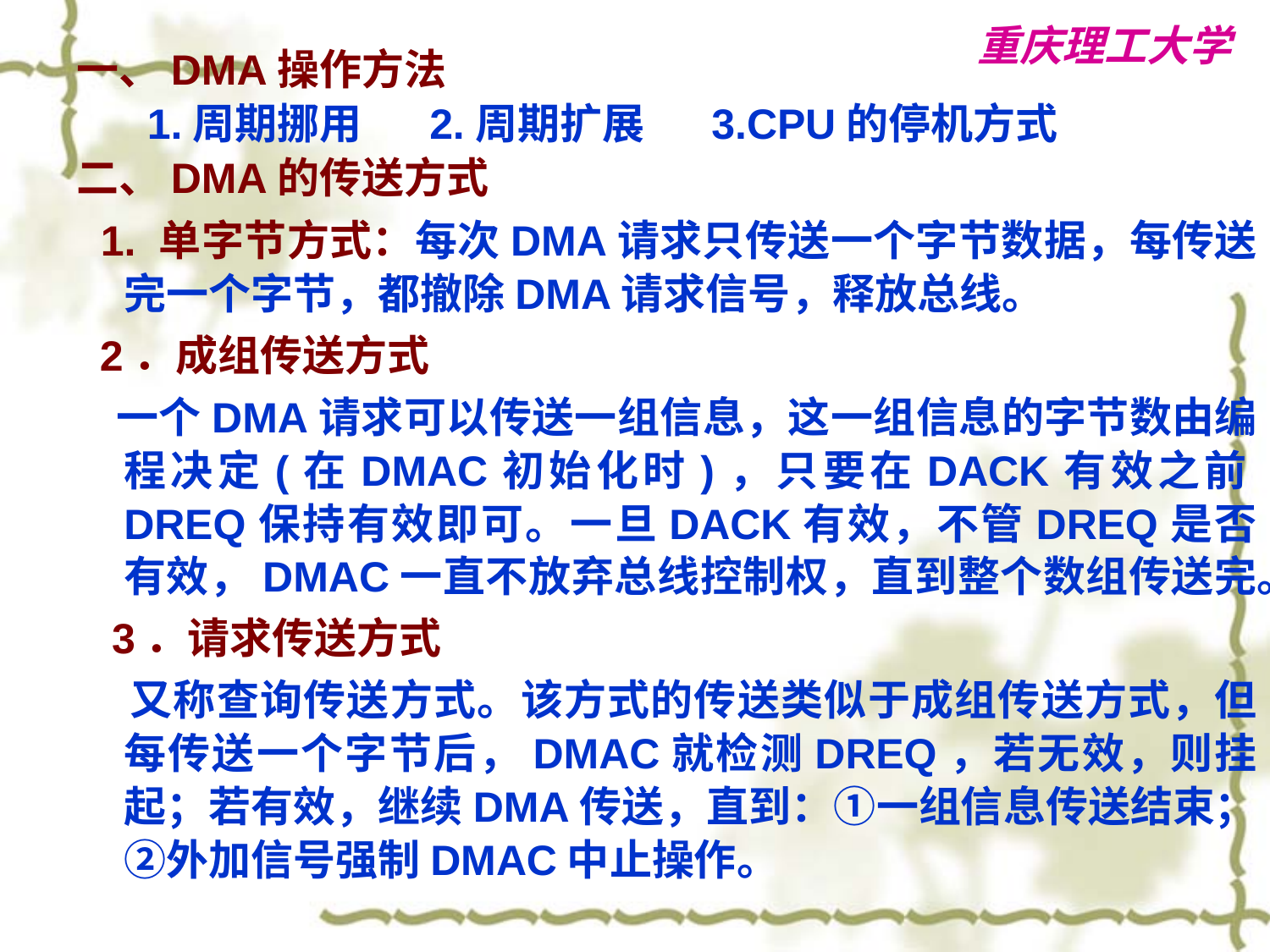

一、DMA操作方法
      1.周期挪用      2.周期扩展      3.CPU的停机方式
二、DMA的传送方式
  1. 单字节方式：每次DMA请求只传送一个字节数据，每传送完一个字节，都撤除DMA请求信号，释放总线。
  2．成组传送方式
   一个DMA请求可以传送一组信息，这一组信息的字节数由编程决定(在DMAC初始化时)，只要在DACK有效之前DREQ保持有效即可。一旦DACK有效，不管DREQ是否有效，DMAC一直不放弃总线控制权，直到整个数组传送完。
   3．请求传送方式
    又称查询传送方式。该方式的传送类似于成组传送方式，但每传送一个字节后，DMAC就检测DREQ，若无效，则挂起；若有效，继续DMA传送，直到：①一组信息传送结束；②外加信号强制DMAC中止操作。